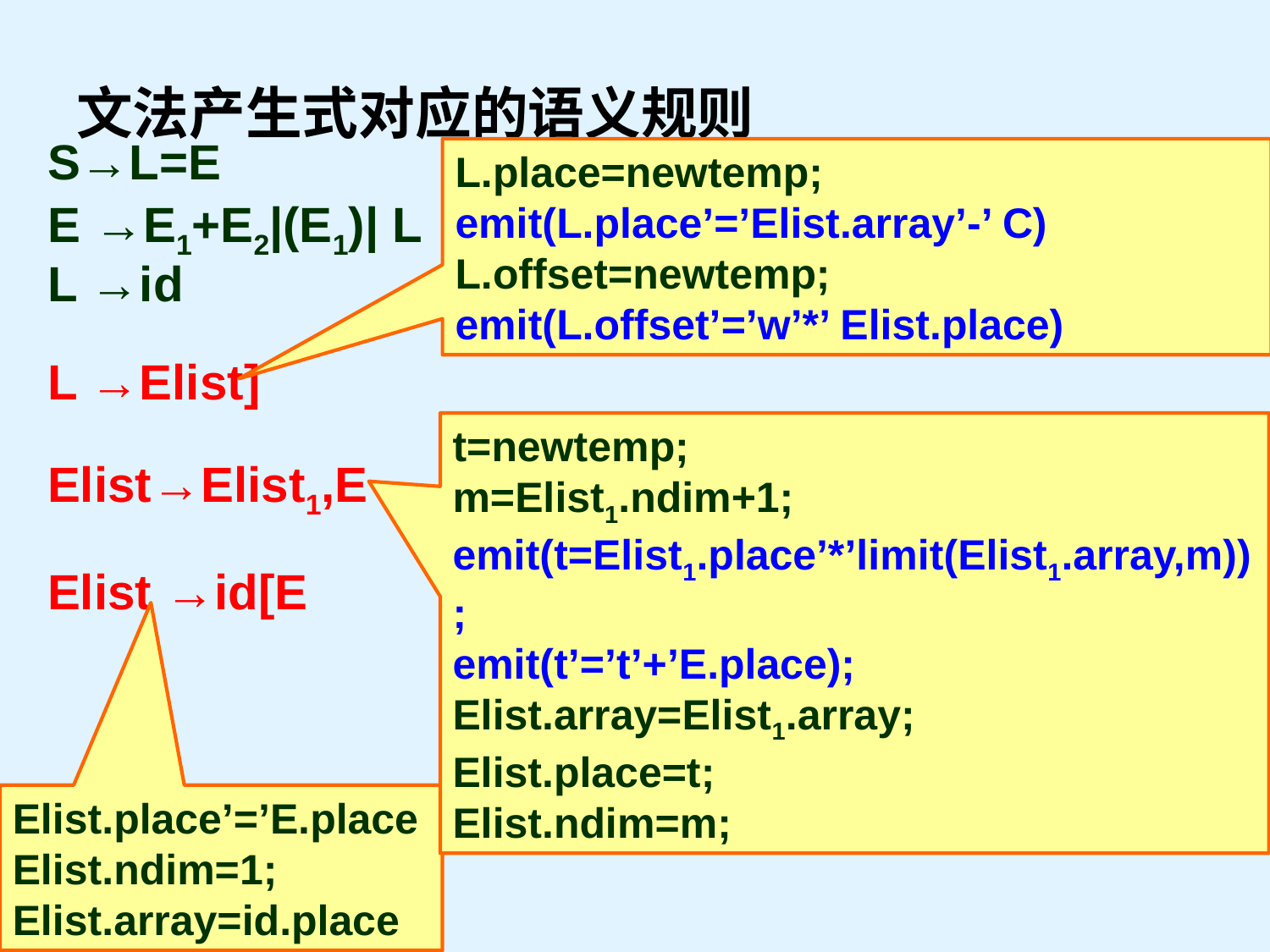

# 文法产生式对应的语义规则
S→L=E
E →E1+E2|(E1)| L
L →id
L →Elist]
Elist→Elist1,E
Elist →id[E

L.place=newtemp;
emit(L.place’=’Elist.array’-’ C)
L.offset=newtemp;
emit(L.offset’=’w’*’ Elist.place)
t=newtemp;
m=Elist1.ndim+1;
emit(t=Elist1.place’*’limit(Elist1.array,m));
emit(t’=’t’+’E.place);
Elist.array=Elist1.array;
Elist.place=t;
Elist.ndim=m;
Elist.place’=’E.place
Elist.ndim=1;
Elist.array=id.place